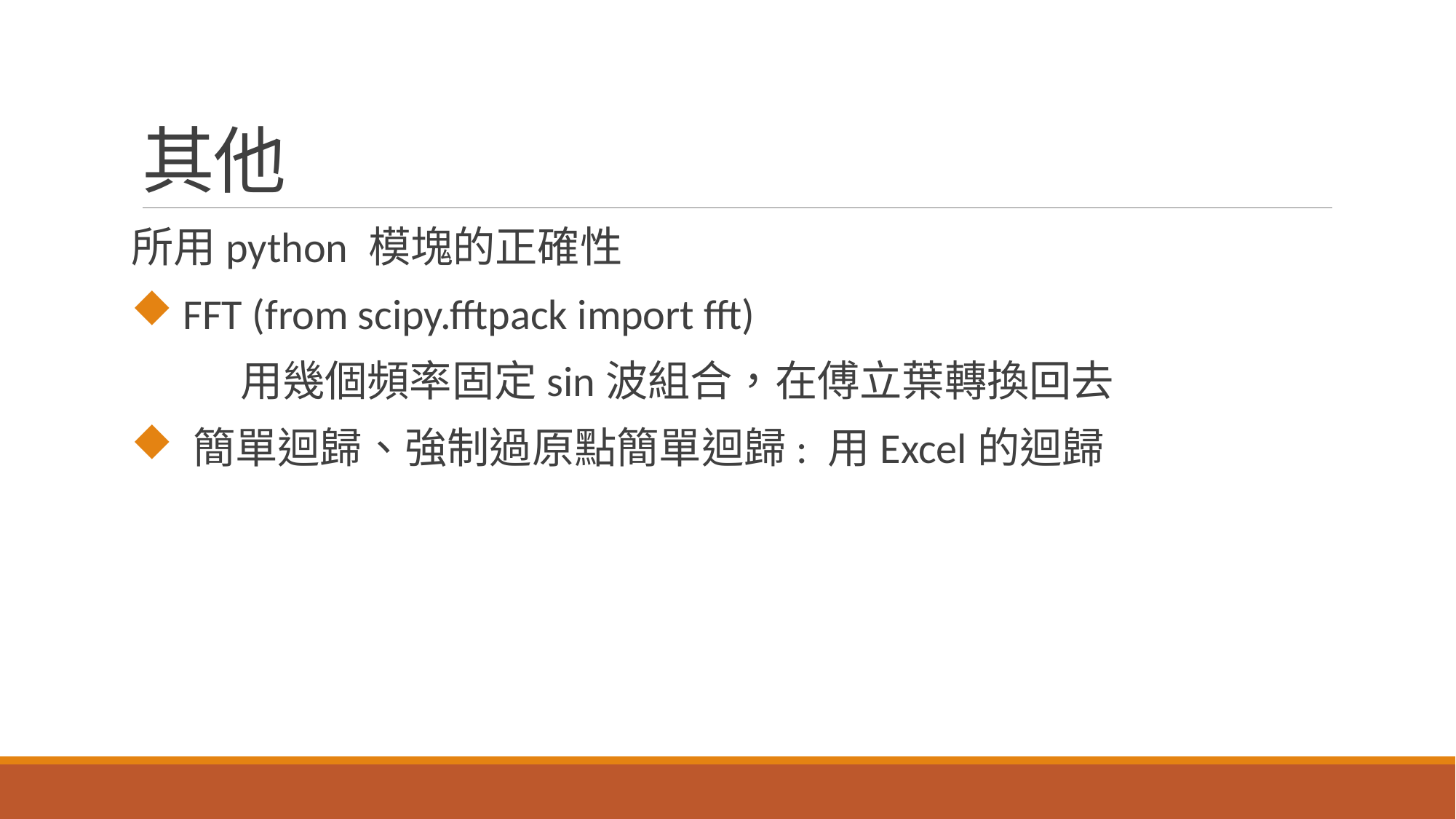

# 其他
所用python 模塊的正確性
 FFT (from scipy.fftpack import fft)
	用幾個頻率固定sin波組合，在傅立葉轉換回去
 簡單迴歸、強制過原點簡單迴歸: 用Excel的迴歸